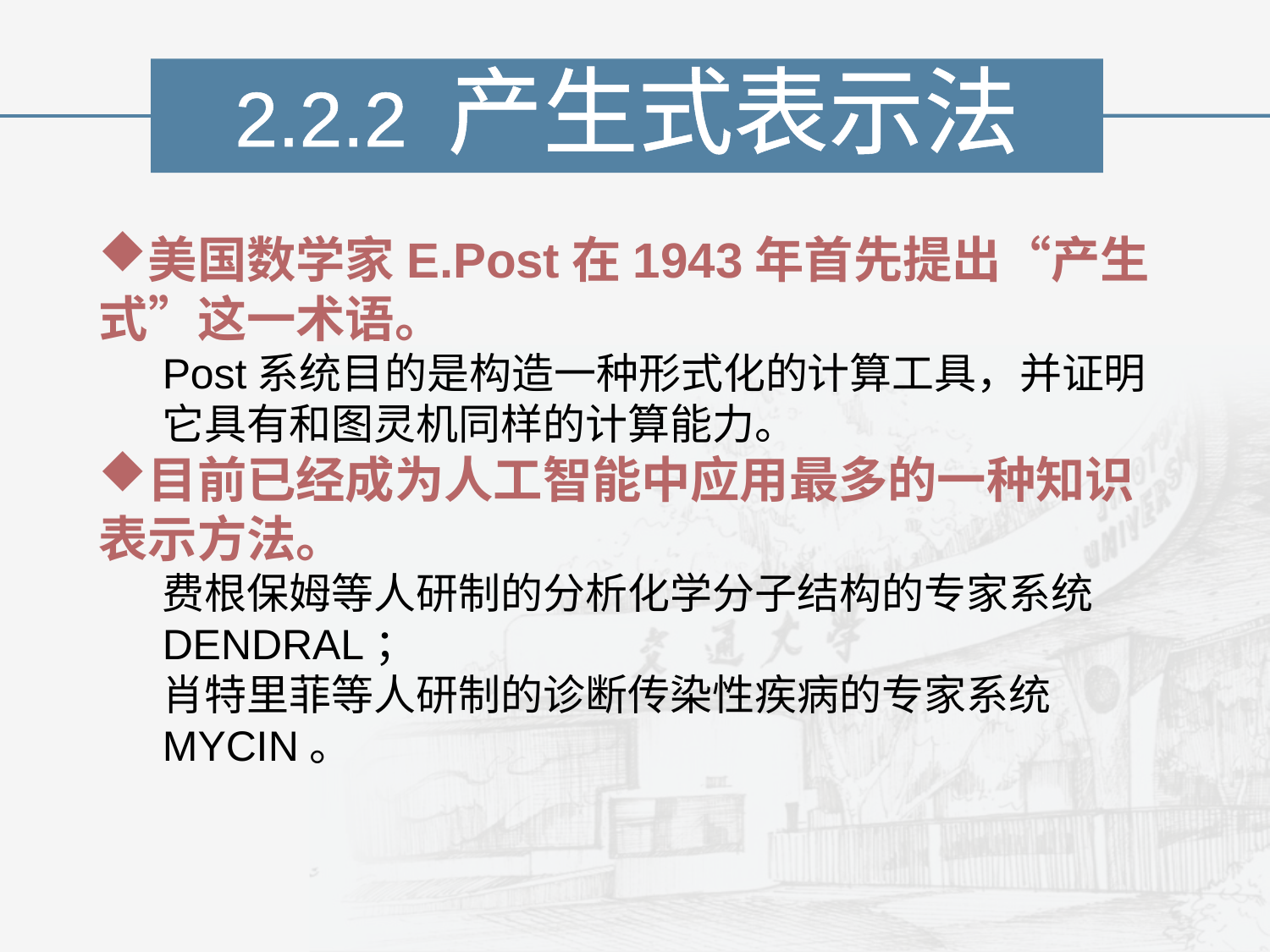

2.2.2 产生式表示法
美国数学家E.Post在1943年首先提出“产生式”这一术语。
Post系统目的是构造一种形式化的计算工具，并证明它具有和图灵机同样的计算能力。
目前已经成为人工智能中应用最多的一种知识表示方法。
费根保姆等人研制的分析化学分子结构的专家系统DENDRAL；
肖特里菲等人研制的诊断传染性疾病的专家系统MYCIN。
15